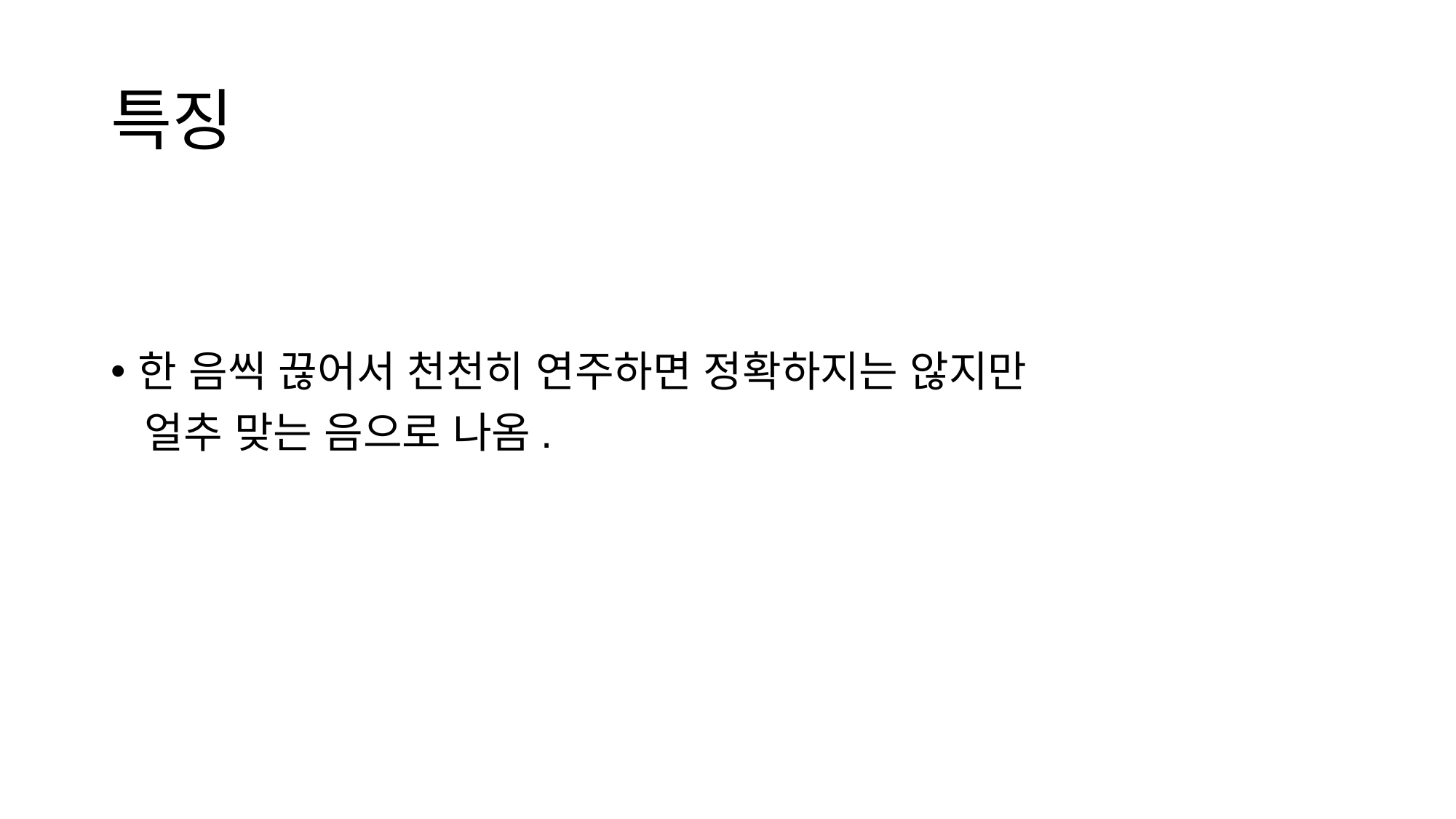

# 특징

한 음씩 끊어서 천천히 연주하면 정확하지는 않지만
  얼추 맞는 음으로 나옴.